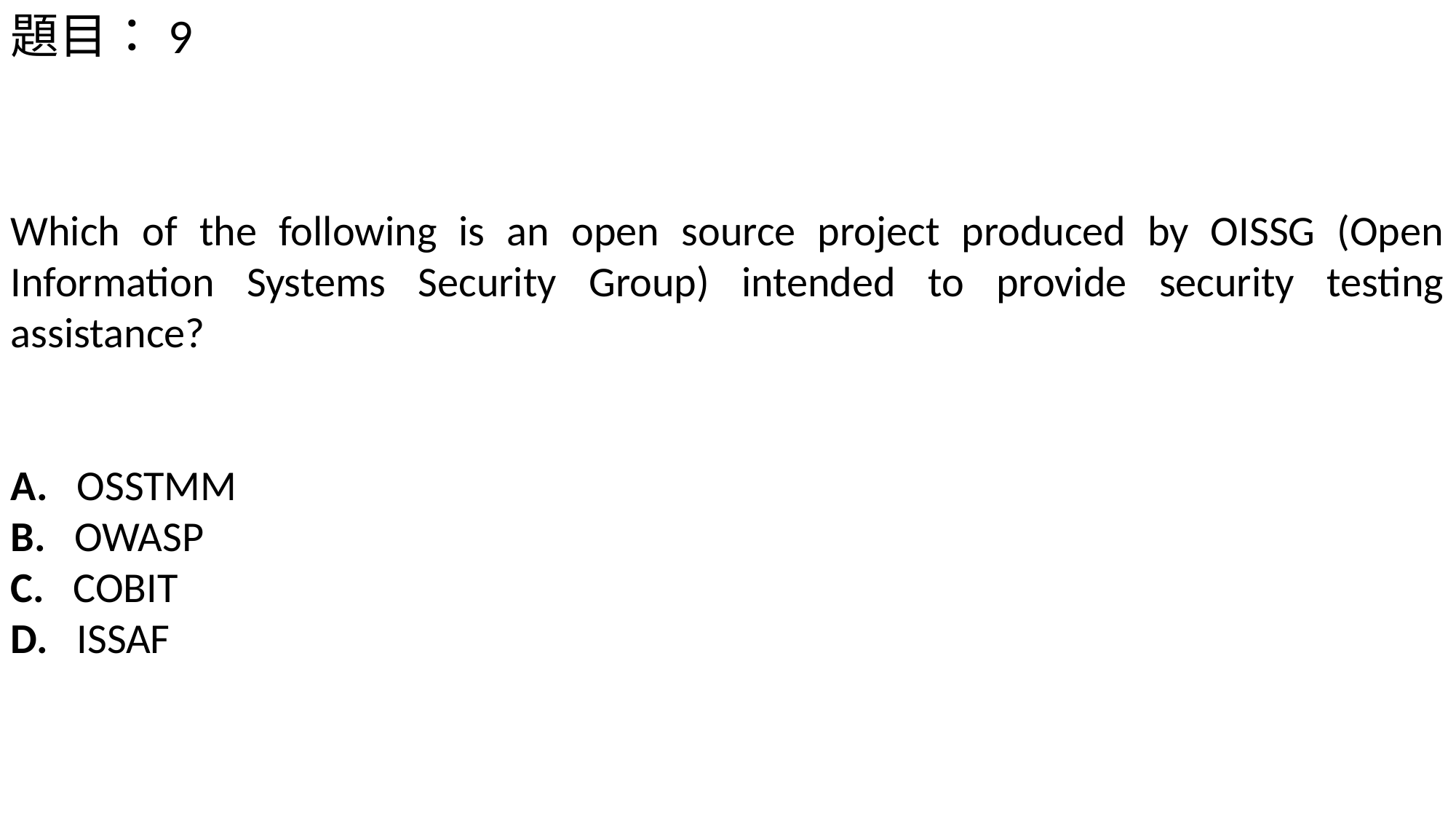

題目：9
Which of the following is an open source project produced by OISSG (Open Information Systems Security Group) intended to provide security testing assistance?

A.   OSSTMM
B.   OWASP
C.   COBIT
D.   ISSAF